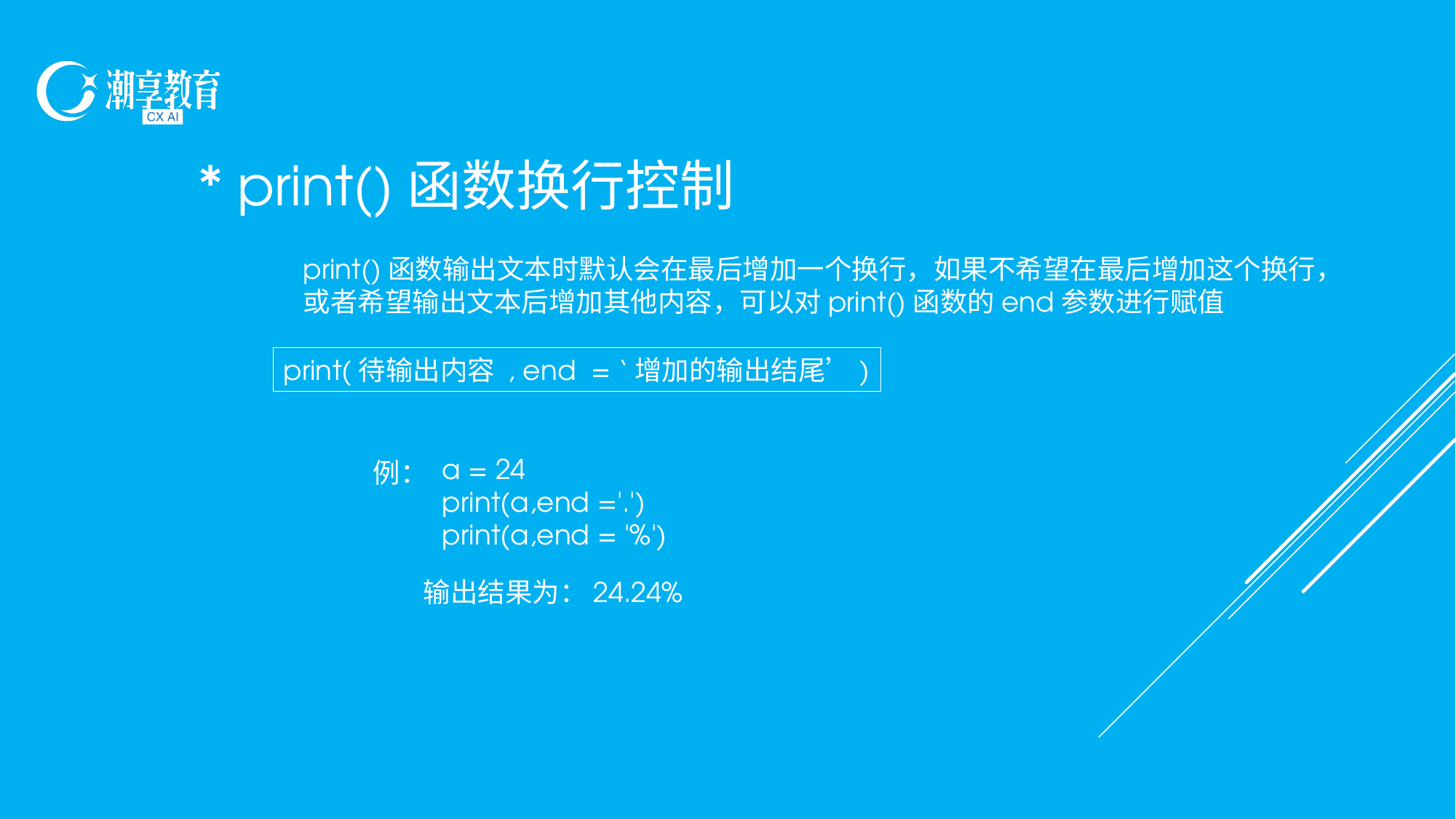

* print()函数换行控制
print()函数输出文本时默认会在最后增加一个换行，如果不希望在最后增加这个换行，
或者希望输出文本后增加其他内容，可以对print()函数的end参数进行赋值
print(待输出内容 , end  = ‘增加的输出结尾’)
a = 24
print(a,end ='.')
print(a,end = '%')
例：
输出结果为：24.24%